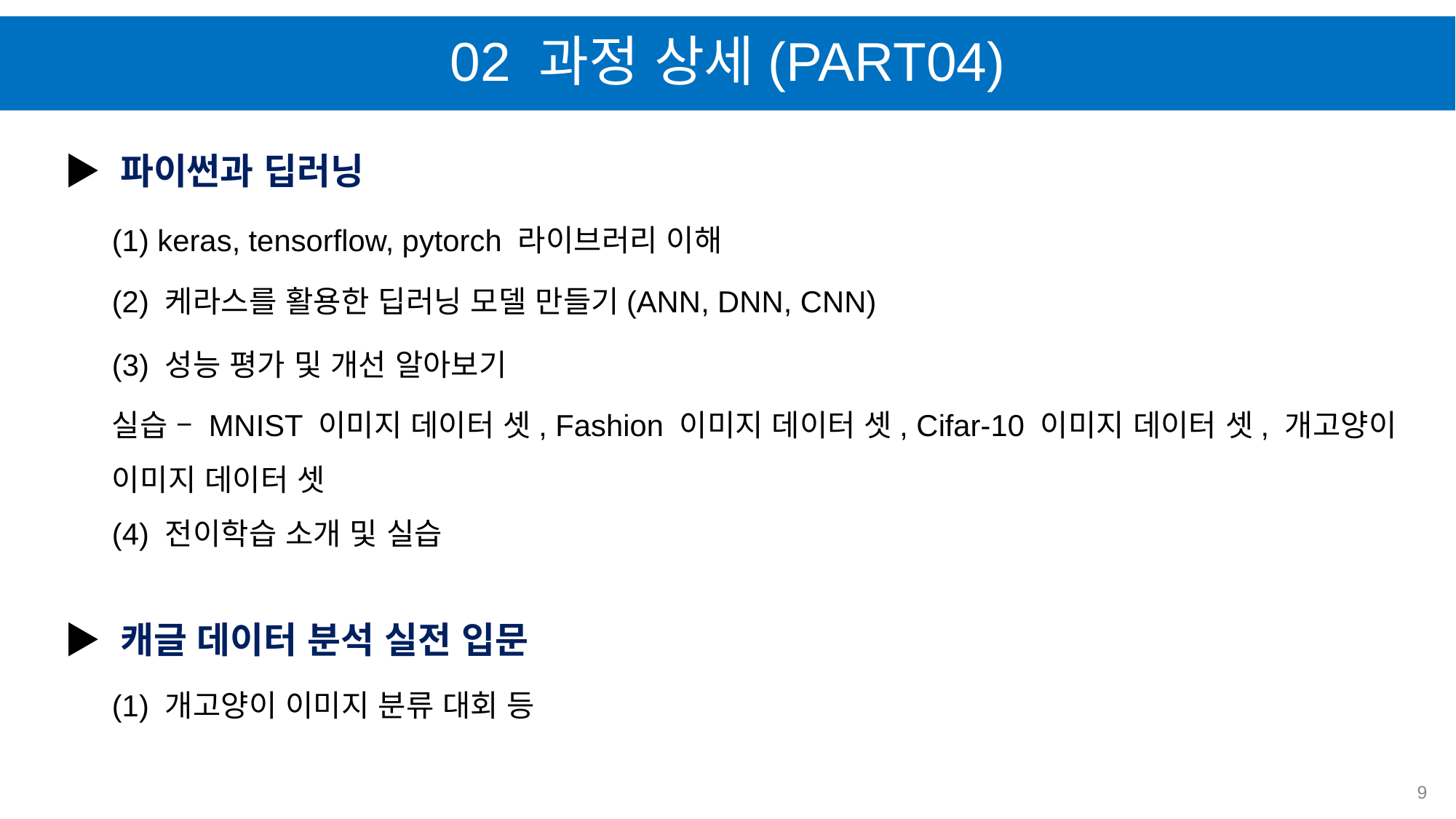

# 02 과정 상세(PART04)
▶ 파이썬과 딥러닝
(1) keras, tensorflow, pytorch 라이브러리 이해
(2) 케라스를 활용한 딥러닝 모델 만들기(ANN, DNN, CNN)
(3) 성능 평가 및 개선 알아보기
실습 – MNIST 이미지 데이터 셋, Fashion 이미지 데이터 셋, Cifar-10 이미지 데이터 셋, 개고양이 이미지 데이터 셋
(4) 전이학습 소개 및 실습
▶ 캐글 데이터 분석 실전 입문
(1) 개고양이 이미지 분류 대회 등
9